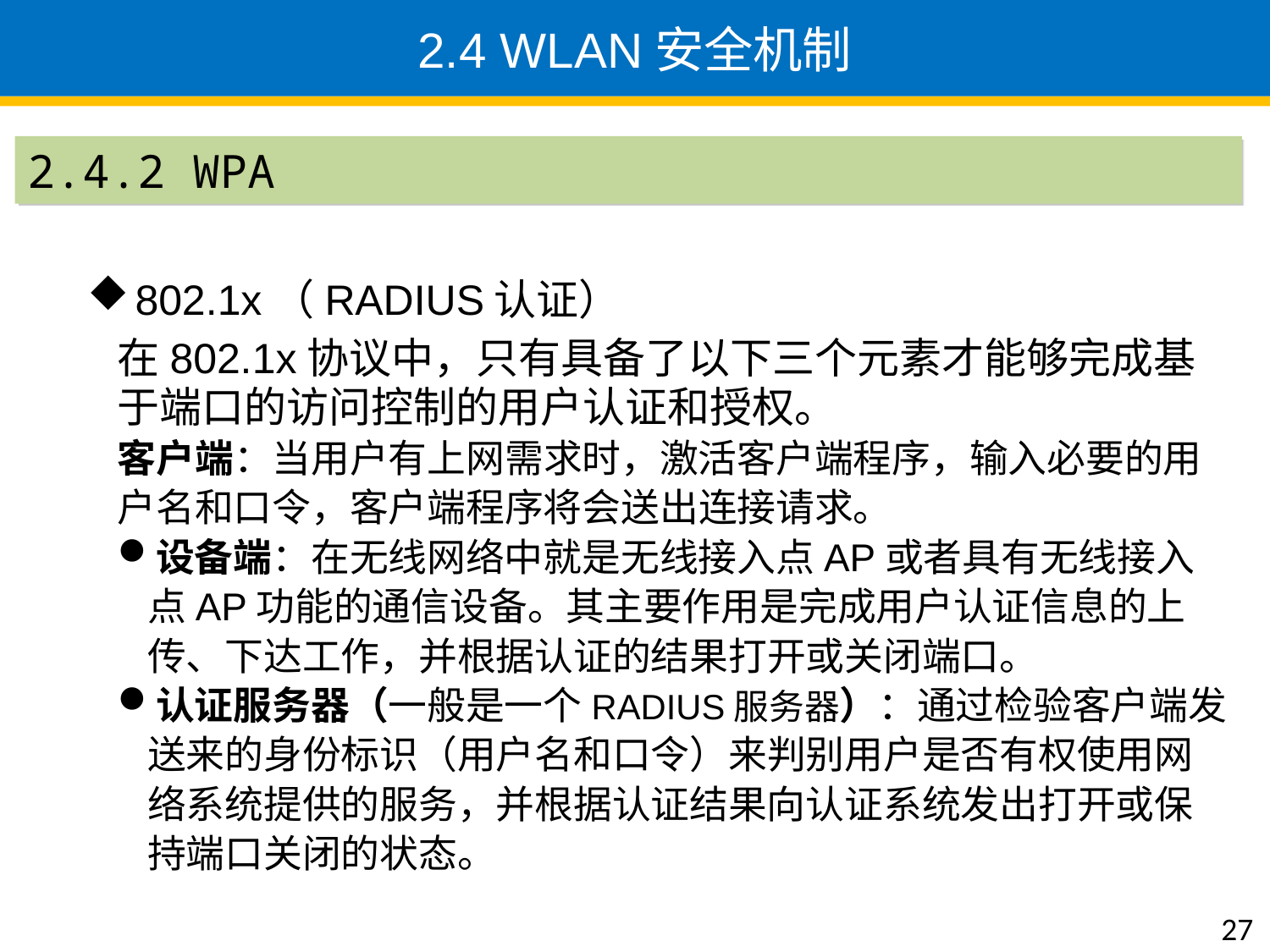

# 2.4 WLAN安全机制
2.4.2 WPA
802.1x（RADIUS认证）
在802.1x协议中，只有具备了以下三个元素才能够完成基于端口的访问控制的用户认证和授权。
客户端：当用户有上网需求时，激活客户端程序，输入必要的用户名和口令，客户端程序将会送出连接请求。
设备端：在无线网络中就是无线接入点AP或者具有无线接入点AP功能的通信设备。其主要作用是完成用户认证信息的上传、下达工作，并根据认证的结果打开或关闭端口。
认证服务器（一般是一个RADIUS服务器）：通过检验客户端发送来的身份标识（用户名和口令）来判别用户是否有权使用网络系统提供的服务，并根据认证结果向认证系统发出打开或保持端口关闭的状态。
27